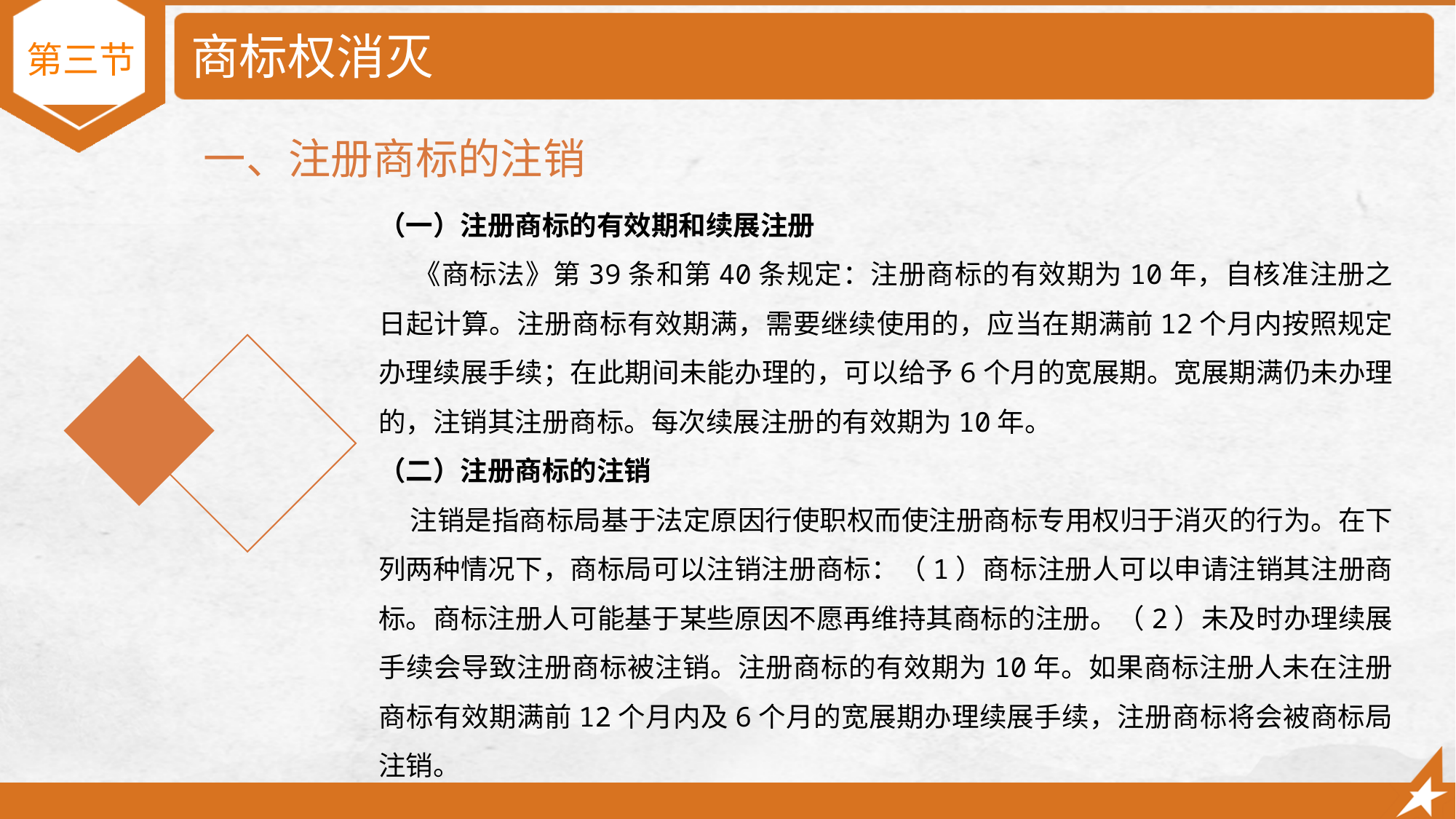

# 商标权消灭
第三节
一、注册商标的注销
（一）注册商标的有效期和续展注册
    《商标法》第39条和第40条规定：注册商标的有效期为10年，自核准注册之日起计算。注册商标有效期满，需要继续使用的，应当在期满前12个月内按照规定办理续展手续；在此期间未能办理的，可以给予6个月的宽展期。宽展期满仍未办理的，注销其注册商标。每次续展注册的有效期为10年。
（二）注册商标的注销
    注销是指商标局基于法定原因行使职权而使注册商标专用权归于消灭的行为。在下列两种情况下，商标局可以注销注册商标：（1）商标注册人可以申请注销其注册商标。商标注册人可能基于某些原因不愿再维持其商标的注册。（2）未及时办理续展手续会导致注册商标被注销。注册商标的有效期为10年。如果商标注册人未在注册商标有效期满前12个月内及6个月的宽展期办理续展手续，注册商标将会被商标局注销。